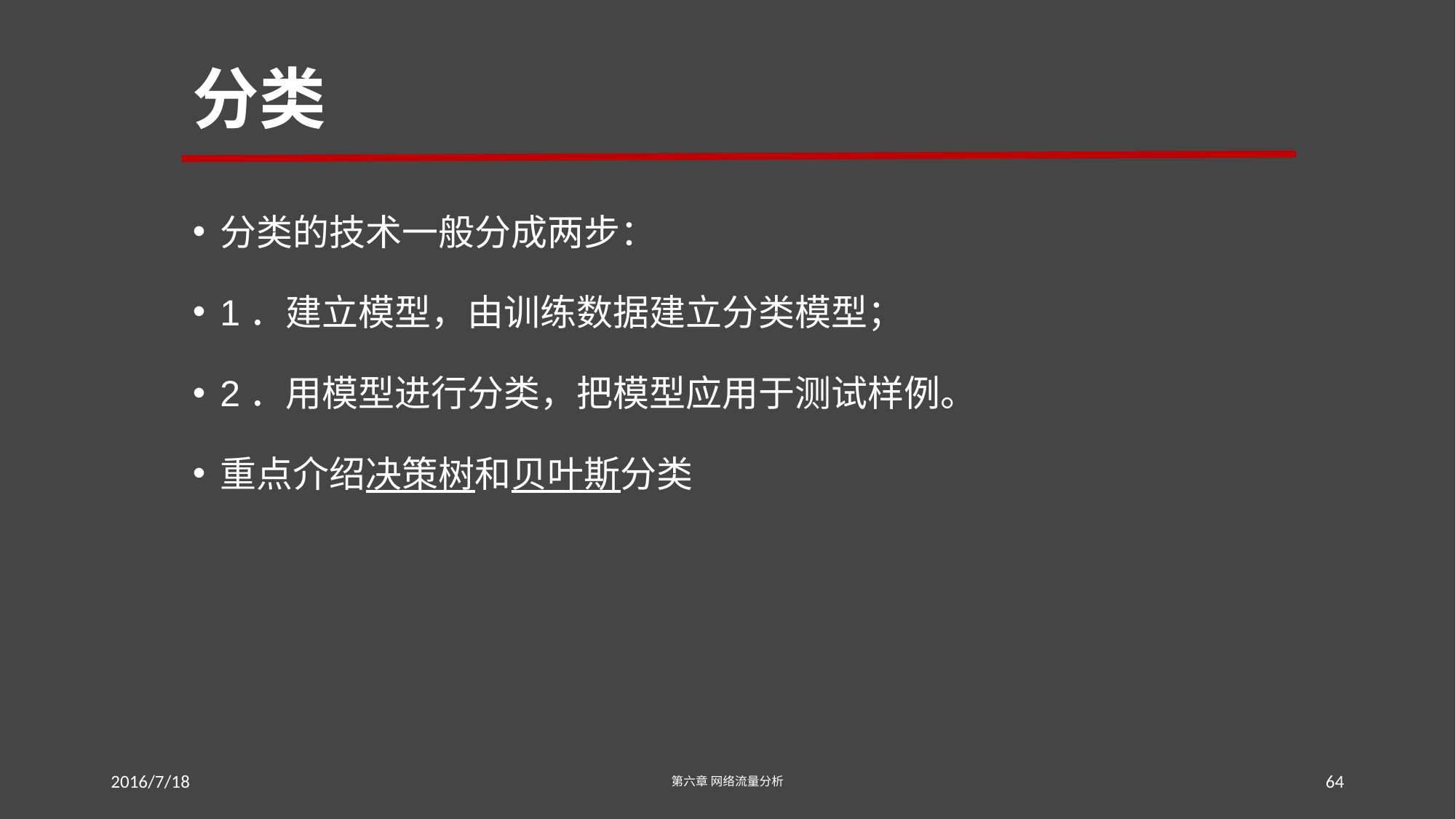

# 分类
分类的技术一般分成两步：
1．建立模型，由训练数据建立分类模型；
2．用模型进行分类，把模型应用于测试样例。
重点介绍决策树和贝叶斯分类
2016/7/18
第六章 网络流量分析
64